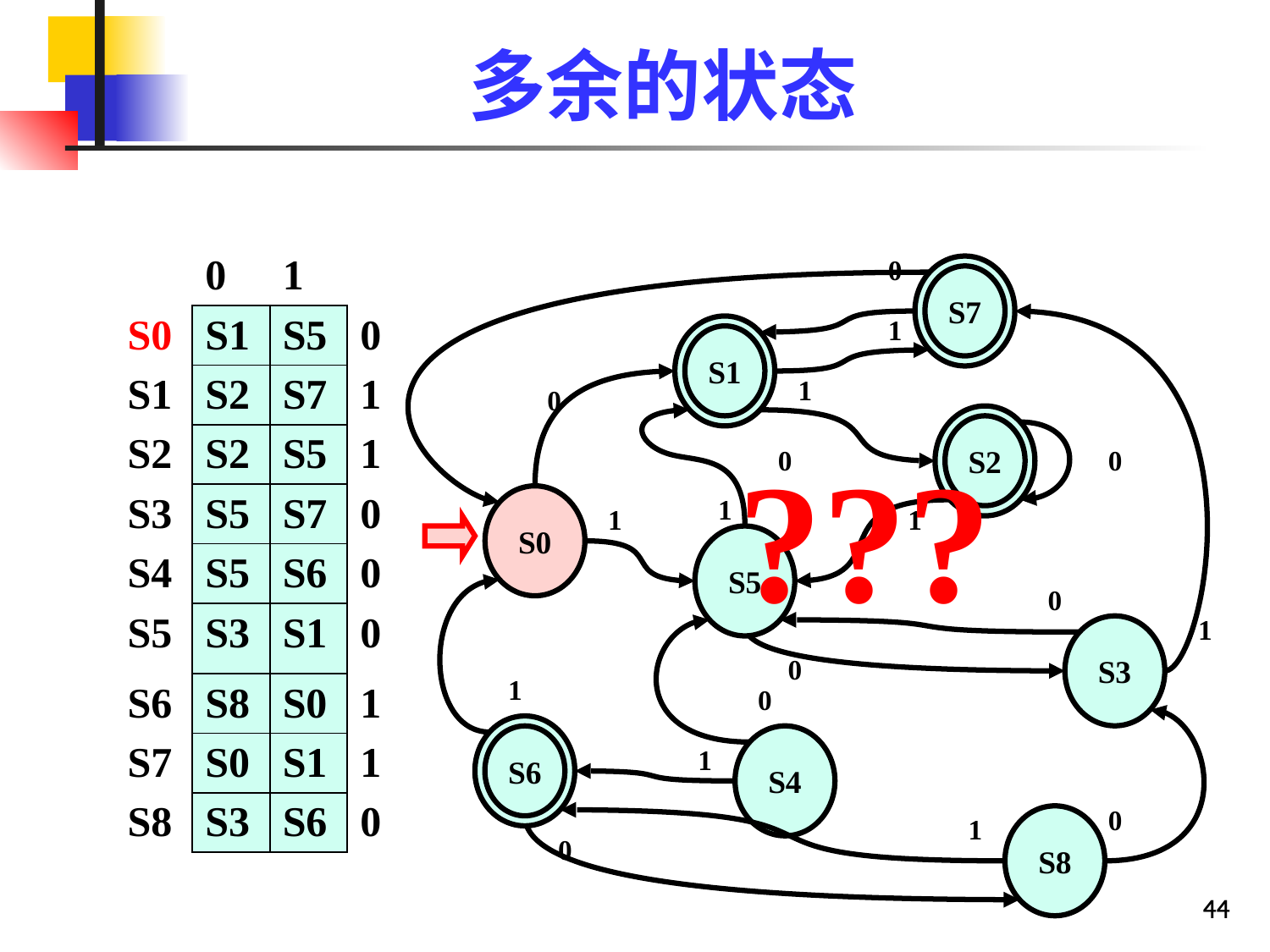

# 多余的状态
|  | 0 | 1 |  |
| --- | --- | --- | --- |
| S0 | S1 | S5 | 0 |
| S1 | S2 | S7 | 1 |
| S2 | S2 | S5 | 1 |
| S3 | S5 | S7 | 0 |
| S4 | S5 | S6 | 0 |
| S5 | S3 | S1 | 0 |
| S6 | S8 | S0 | 1 |
| S7 | S0 | S1 | 1 |
| S8 | S3 | S6 | 0 |
0
S7

1
S1

1
0
S2

???
0
0
S0
1
1
1

S5
0
1
S3
0
1
0
S6

S4
1
0
1
S8
0
44